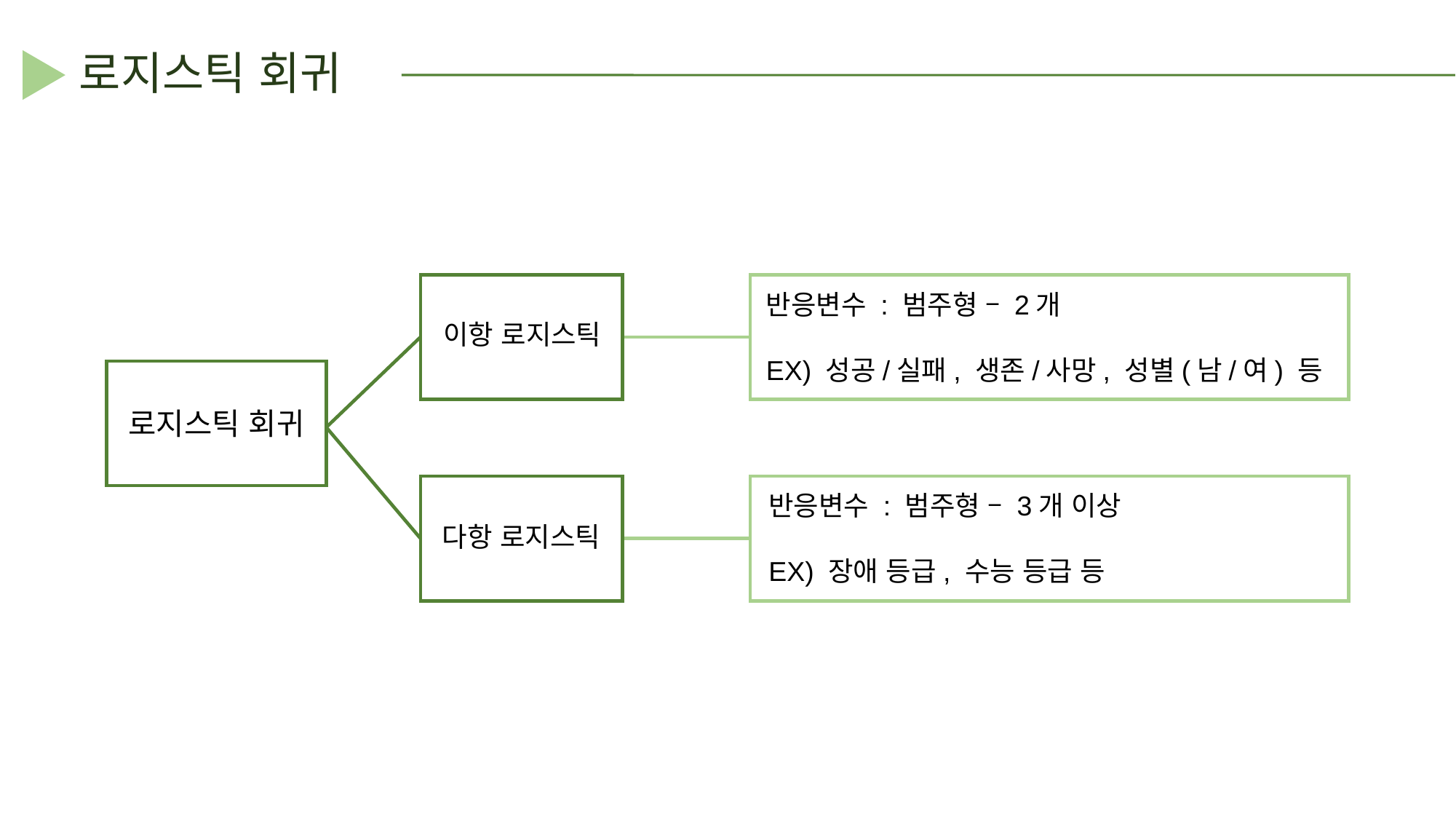

로지스틱 회귀

반응변수 : 범주형 – 2개

EX) 성공/실패, 생존/사망, 성별(남/여) 등
이항 로지스틱

로지스틱 회귀

반응변수 : 범주형 – 3개 이상

EX) 장애 등급, 수능 등급 등
다항 로지스틱